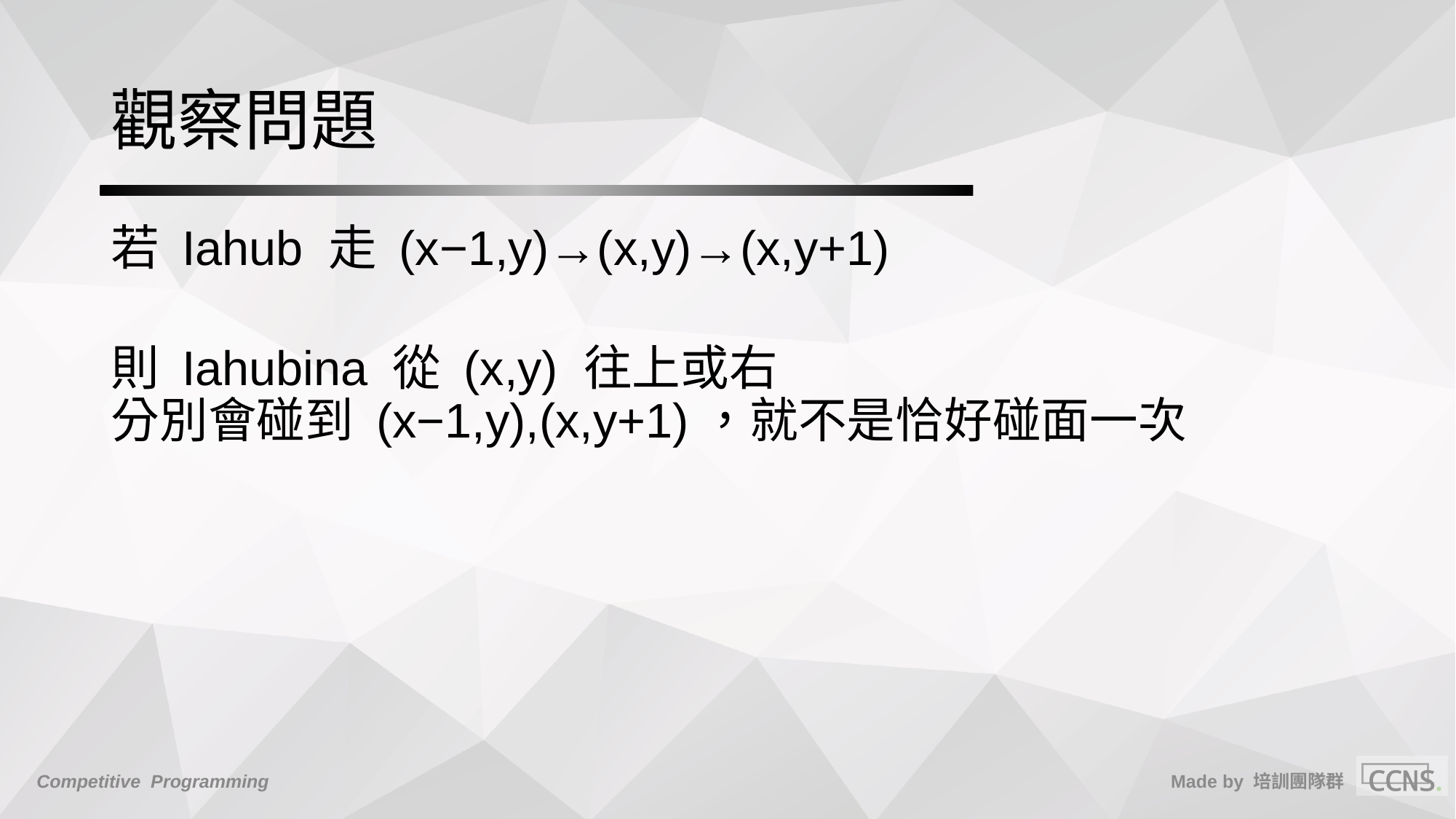

# 觀察問題
若 Iahub 走 (x−1,y)→(x,y)→(x,y+1)
則 Iahubina 從 (x,y) 往上或右
分別會碰到 (x−1,y),(x,y+1)，就不是恰好碰面一次